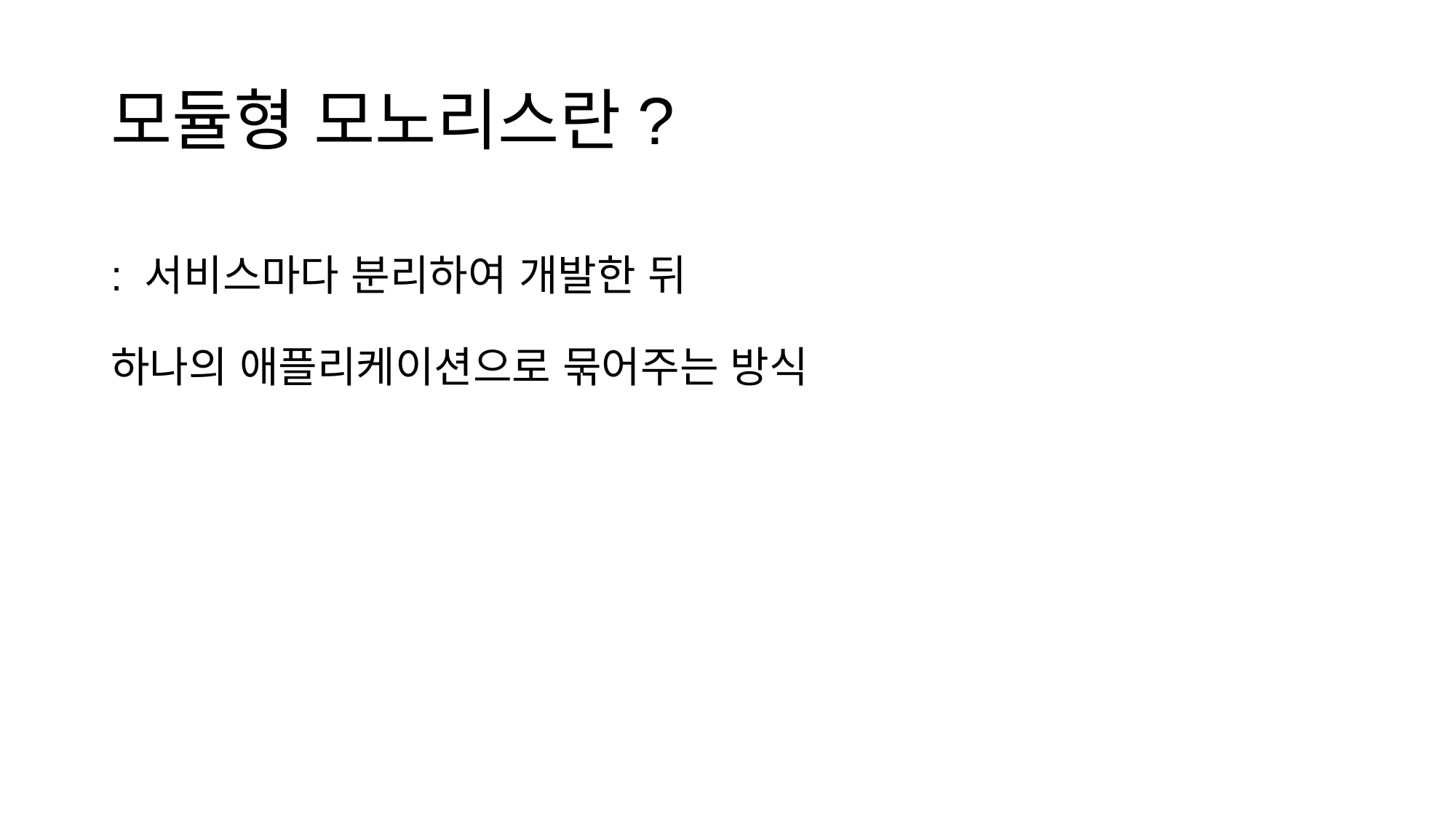

# 모듈형 모노리스란?
: 서비스마다 분리하여 개발한 뒤
하나의 애플리케이션으로 묶어주는 방식